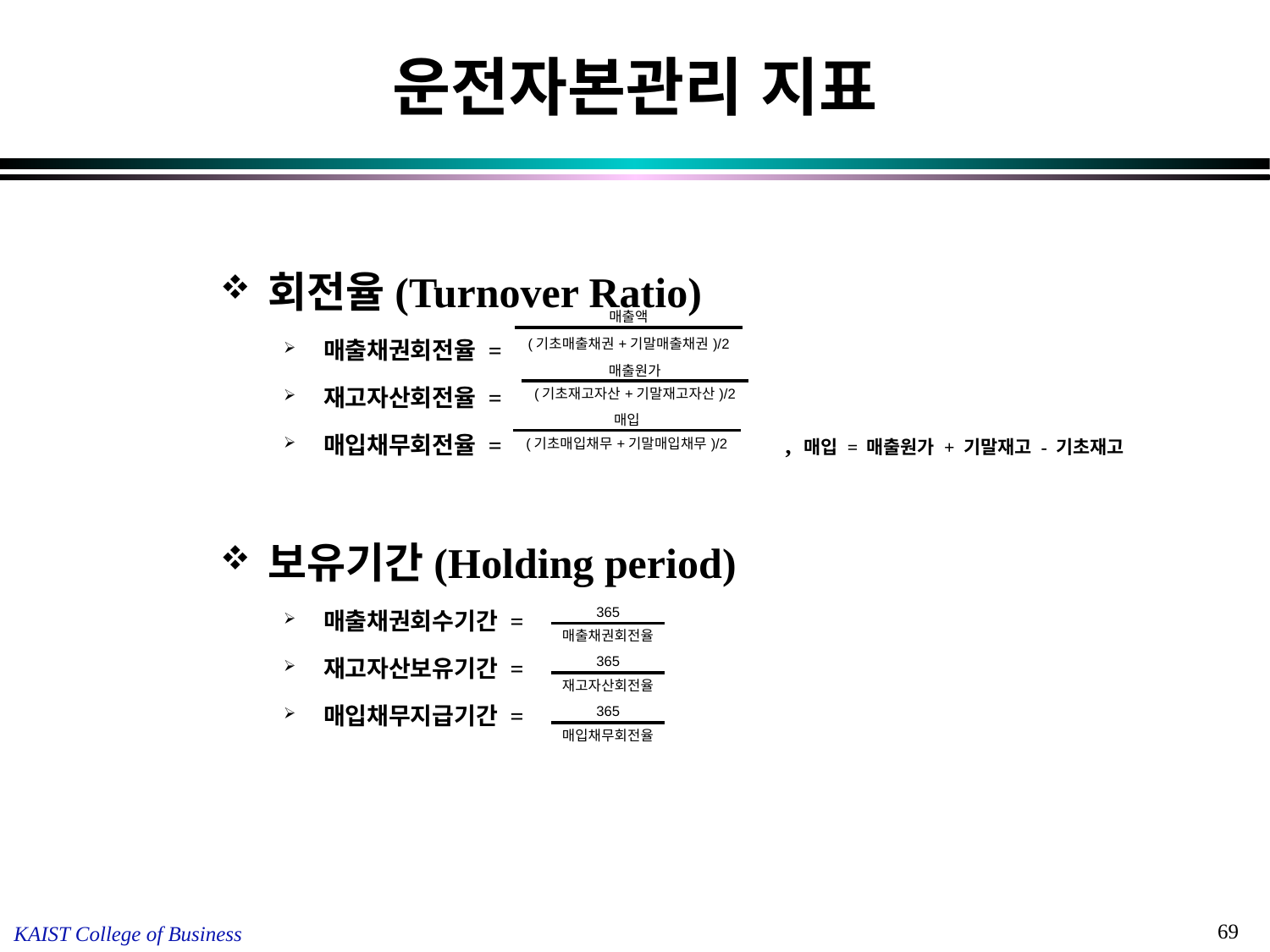

# 운전자본관리 지표
회전율(Turnover Ratio)
매출채권회전율 =
재고자산회전율 =
매입채무회전율 =                                                , 매입 = 매출원가 + 기말재고 - 기초재고

보유기간(Holding period)
매출채권회수기간 =
재고자산보유기간 =
매입채무지급기간 =

| 매출액 |
| --- |
| (기초매출채권+기말매출채권)/2 |
| 매출원가 |
| --- |
| (기초재고자산+기말재고자산)/2 |
| 매입 |
| --- |
| (기초매입채무+기말매입채무)/2 |
| 365 |
| --- |
| 매출채권회전율 |
| 365 |
| --- |
| 재고자산회전율 |
| 365 |
| --- |
| 매입채무회전율 |